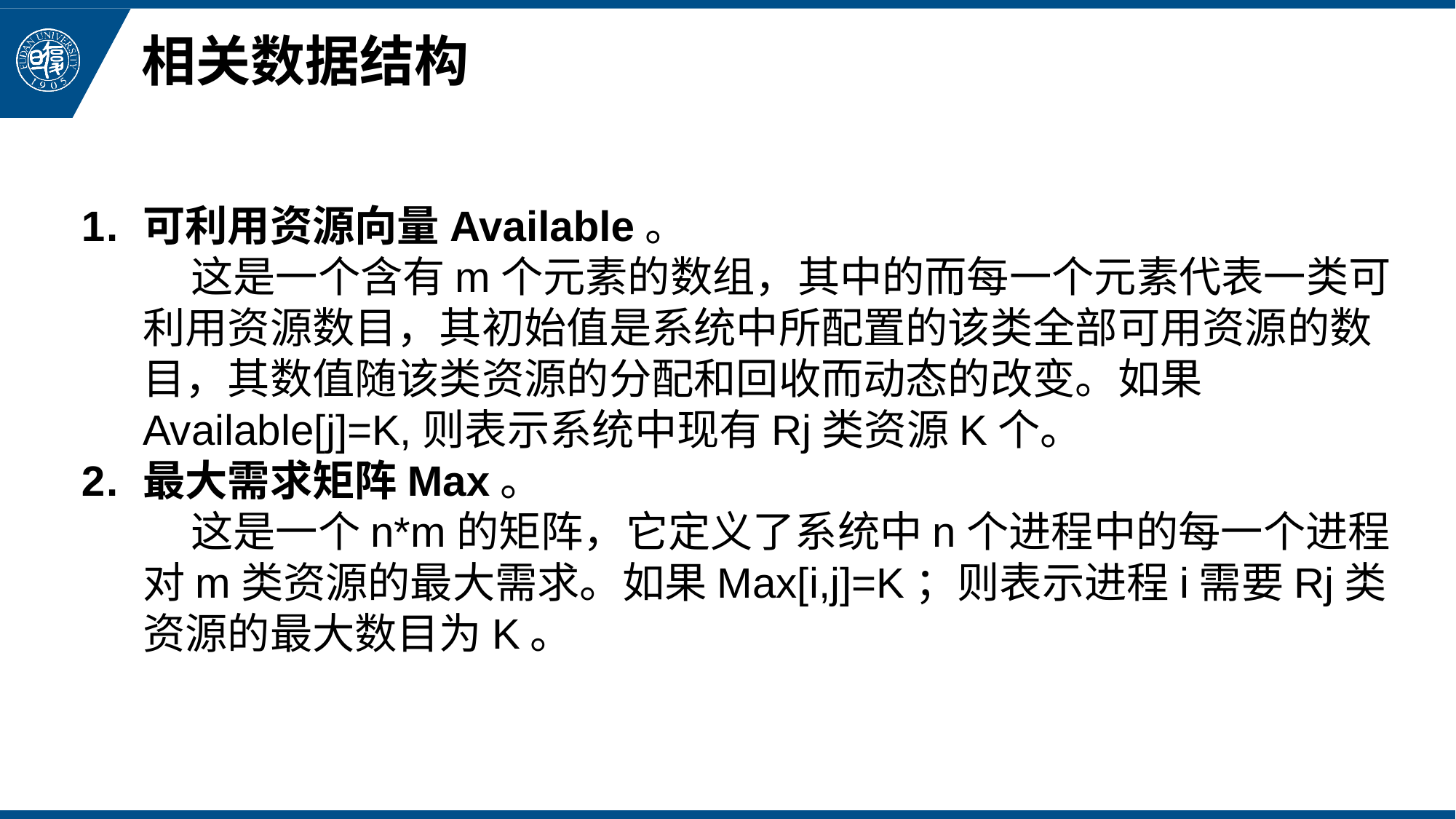

# 相关数据结构
可利用资源向量Available。
    这是一个含有m个元素的数组，其中的而每一个元素代表一类可利用资源数目，其初始值是系统中所配置的该类全部可用资源的数目，其数值随该类资源的分配和回收而动态的改变。如果Available[j]=K,则表示系统中现有Rj类资源K个。
最大需求矩阵Max。
    这是一个n*m的矩阵，它定义了系统中n个进程中的每一个进程对m类资源的最大需求。如果Max[i,j]=K；则表示进程i需要Rj类资源的最大数目为K。